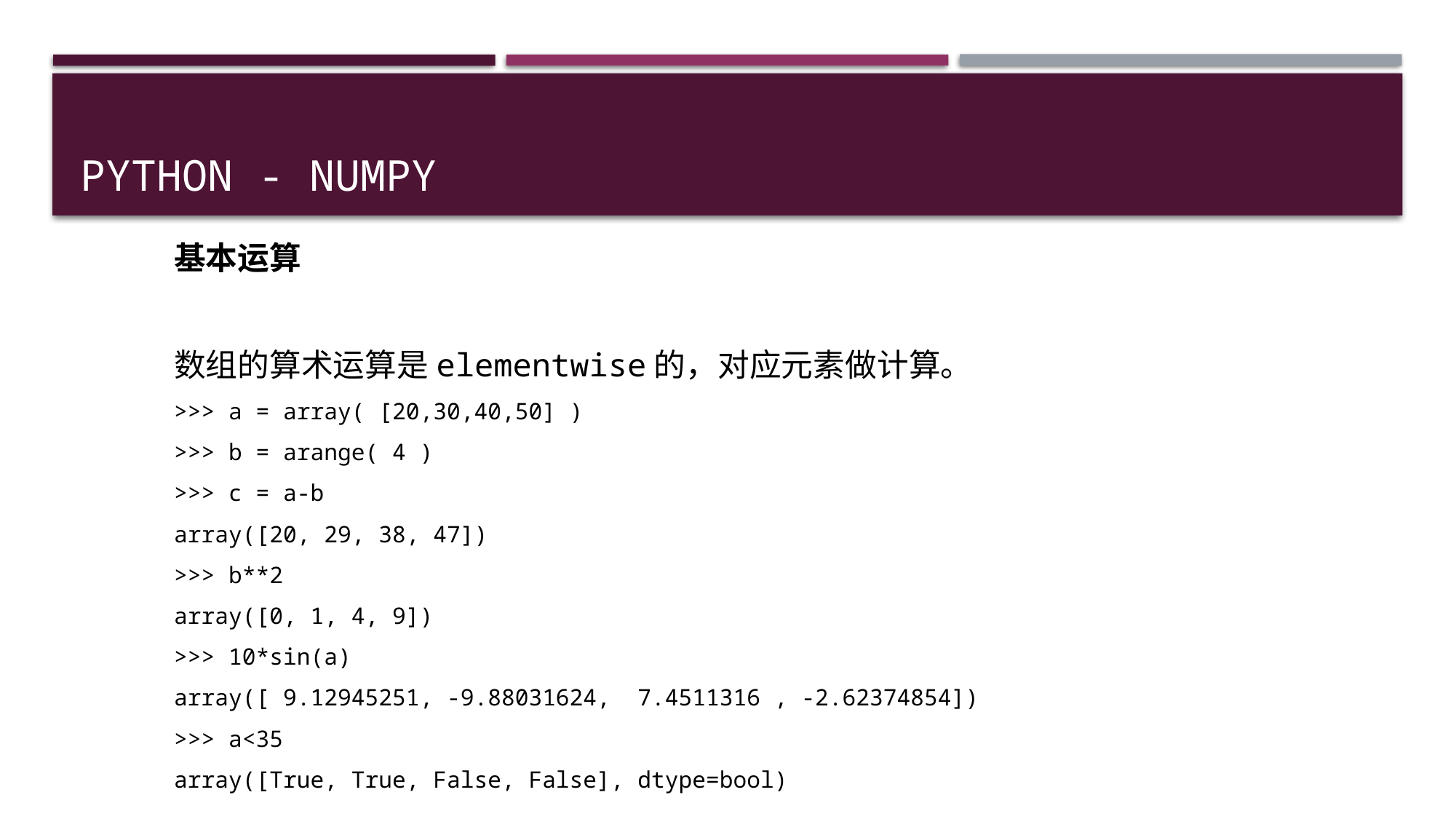

# Python - numpy
基本运算

数组的算术运算是elementwise的，对应元素做计算。
>>> a = array( [20,30,40,50] )
>>> b = arange( 4 )
>>> c = a-b
array([20, 29, 38, 47])
>>> b**2
array([0, 1, 4, 9])
>>> 10*sin(a)
array([ 9.12945251, -9.88031624,  7.4511316 , -2.62374854])
>>> a<35
array([True, True, False, False], dtype=bool)